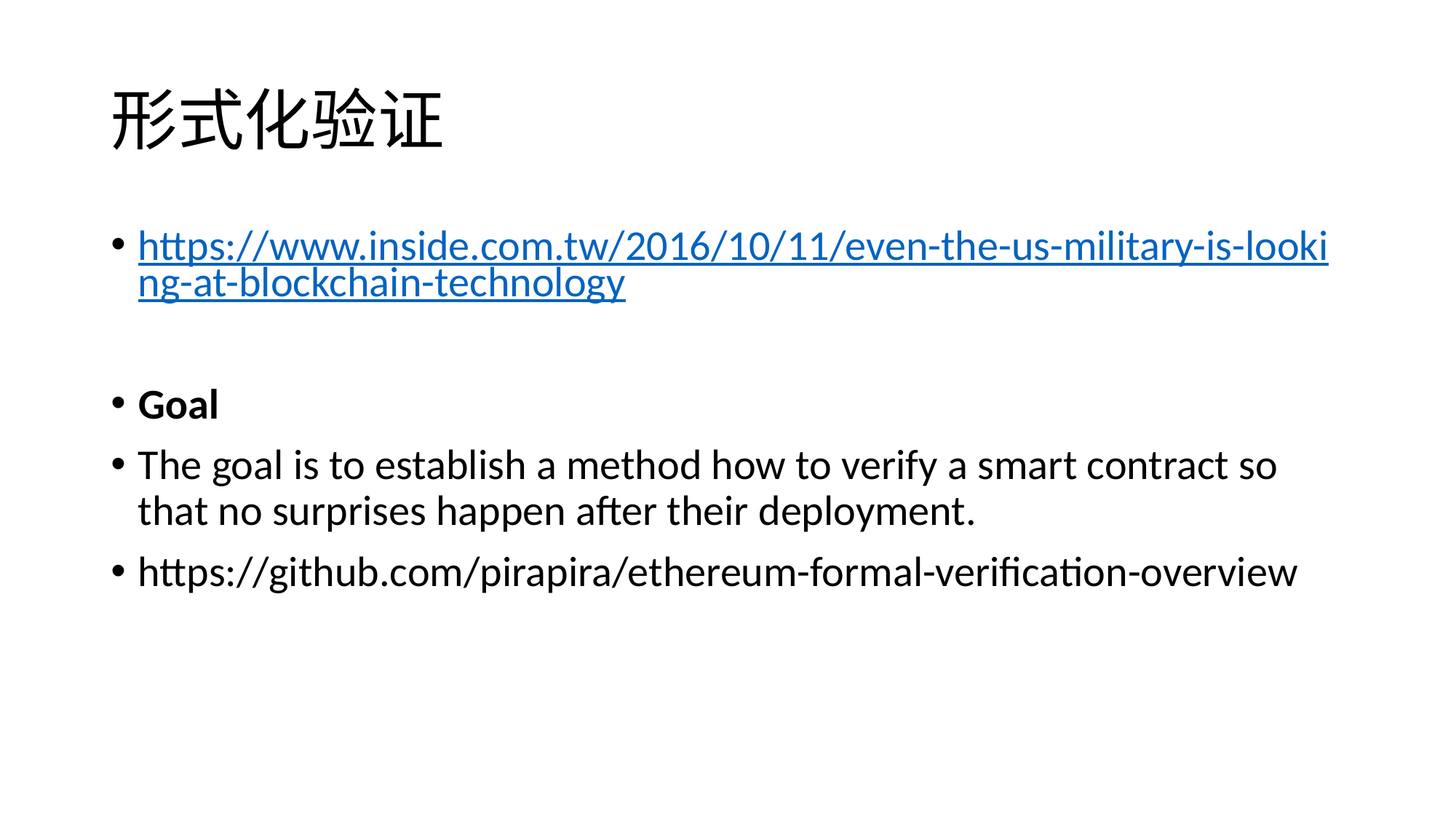

# 形式化验证
https://www.inside.com.tw/2016/10/11/even-the-us-military-is-looking-at-blockchain-technology

Goal
The goal is to establish a method how to verify a smart contract so that no surprises happen after their deployment.
https://github.com/pirapira/ethereum-formal-verification-overview